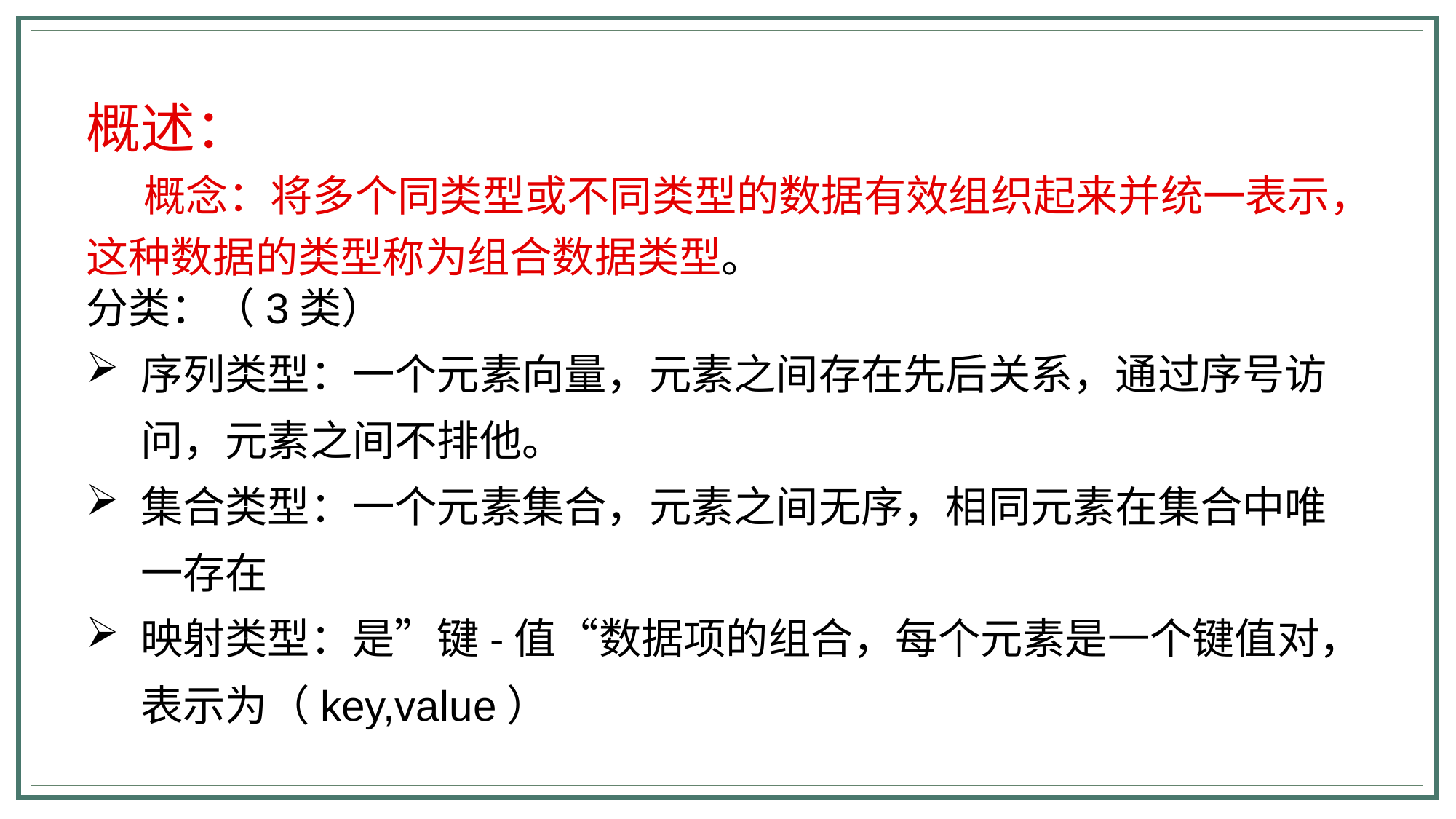

概述：
     概念：将多个同类型或不同类型的数据有效组织起来并统一表示，这种数据的类型称为组合数据类型。
分类：（3类）
序列类型：一个元素向量，元素之间存在先后关系，通过序号访问，元素之间不排他。
集合类型：一个元素集合，元素之间无序，相同元素在集合中唯一存在
映射类型：是”键-值“数据项的组合，每个元素是一个键值对，表示为（key,value）